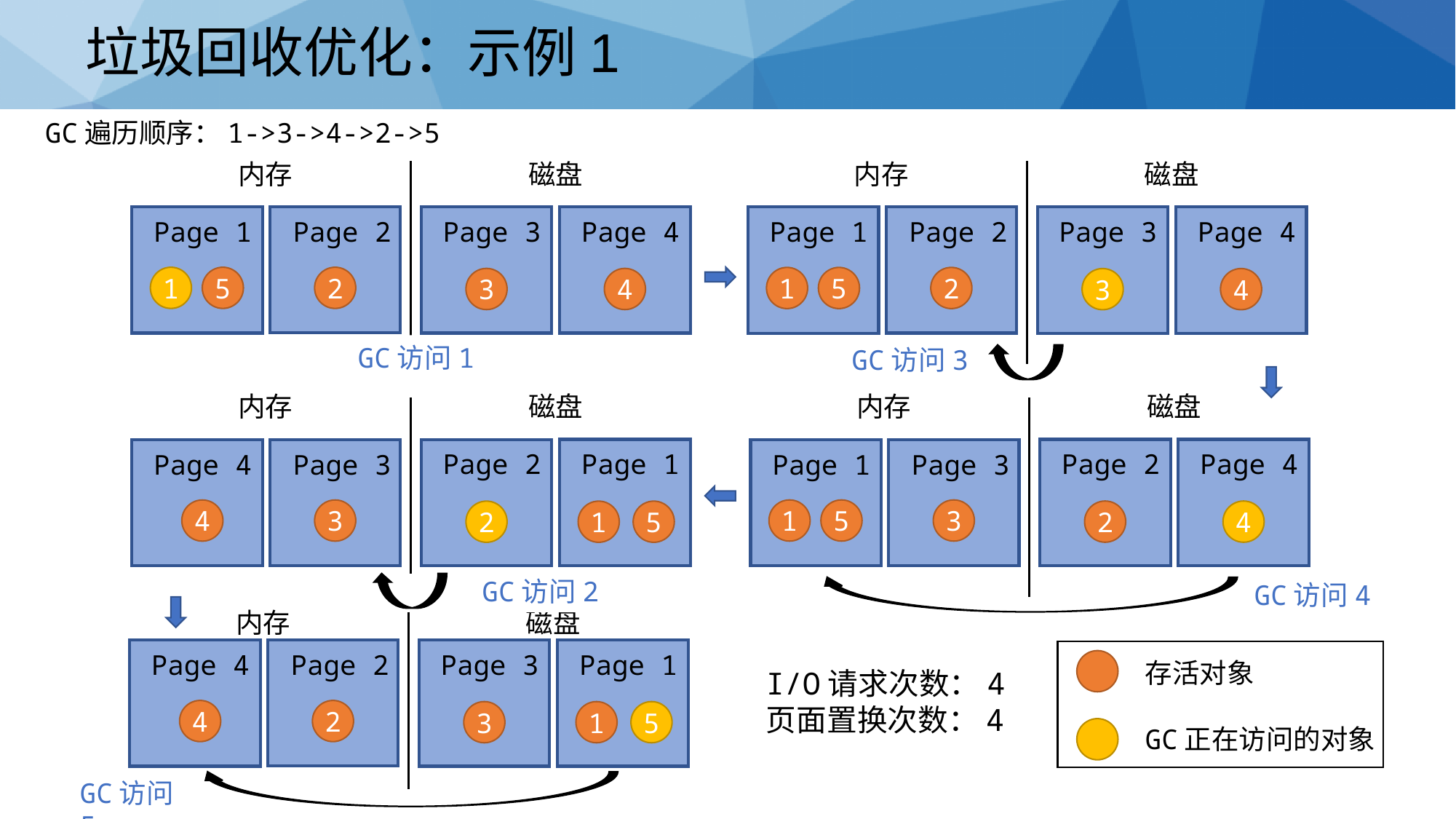

# 垃圾回收优化：示例1
GC遍历顺序：1->3->4->2->5
内存
磁盘

Page 3
Page 4
Page 1
Page 2
1
5
2
3
4
内存
磁盘

Page 3
Page 4
Page 1
Page 2
1
5
2
3
4

GC访问1
GC访问3

内存
磁盘

Page 2
Page 4
Page 1
Page 3
1
5
3
2
4

内存
磁盘

Page 2
Page 1
Page 4
Page 3
4
3
2
1
5

GC访问2
GC访问4
内存
磁盘

Page 3
Page 1
Page 4
Page 2
4
2
3
1
5

存活对象

GC正在访问的对象

I/O请求次数：4
页面置换次数：4
GC访问5